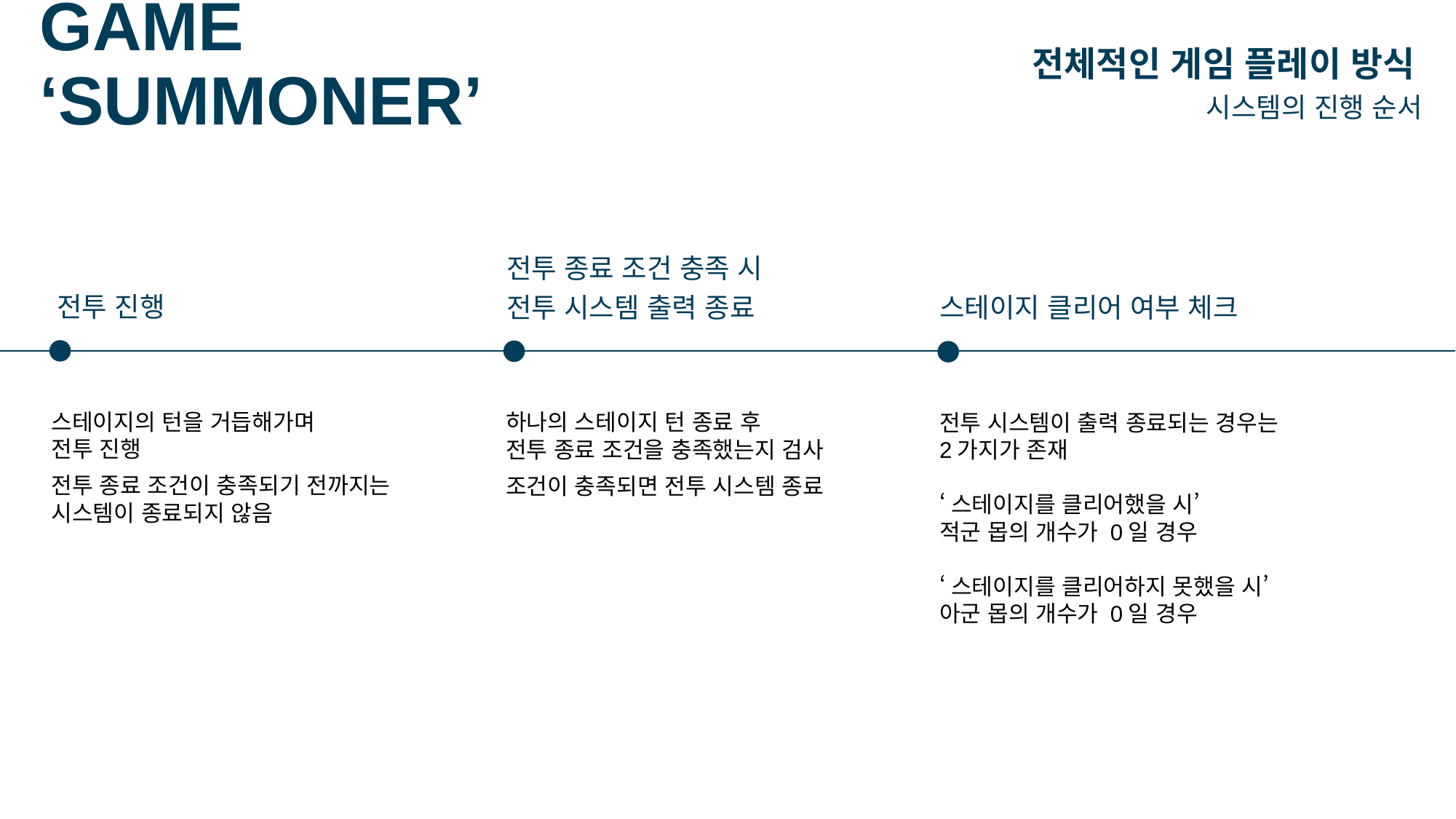

# GAME ‘SUMMONER’
전체적인 게임 플레이 방식
시스템의 진행 순서
전투 종료 조건 충족 시
전투 시스템 출력 종료

하나의 스테이지 턴 종료 후
전투 종료 조건을 충족했는지 검사

조건이 충족되면 전투 시스템 종료
전투 진행

스테이지의 턴을 거듭해가며
전투 진행

전투 종료 조건이 충족되기 전까지는
시스템이 종료되지 않음
처음 또는 이어서 게임 진행

세이브파일을 이어서 플레이할지,
처음부터 플레이할지 결정

만약 세이브파일이 없다면
이어서 플레이하는 옵션은 비활성화
스테이지 선택

세이브파일에 저장된 스테이지 번호를 이용해
해금된 스테이지와 그렇지 않은 스테이지 구분

만약 세이브파일이 없다면
1스테이지 제외 나머지 스테이지는 비활성화
전투 시스템 실행 시작

선택한 스테이지의 전투 시스템 실행
스테이지 클리어 여부 체크

전투 시스템이 출력 종료되는 경우는
2가지가 존재
‘스테이지를 클리어했을 시’
적군 몹의 개수가 0일 경우
‘스테이지를 클리어하지 못했을 시’
아군 몹의 개수가 0일 경우
스테이지 전부 클리어 시 게임 클리어

한 스테이지를 클리어하면
다음 스테이지로 넘어감

반복해서 모든 스테이지를 클리어할 경우
게임 클리어